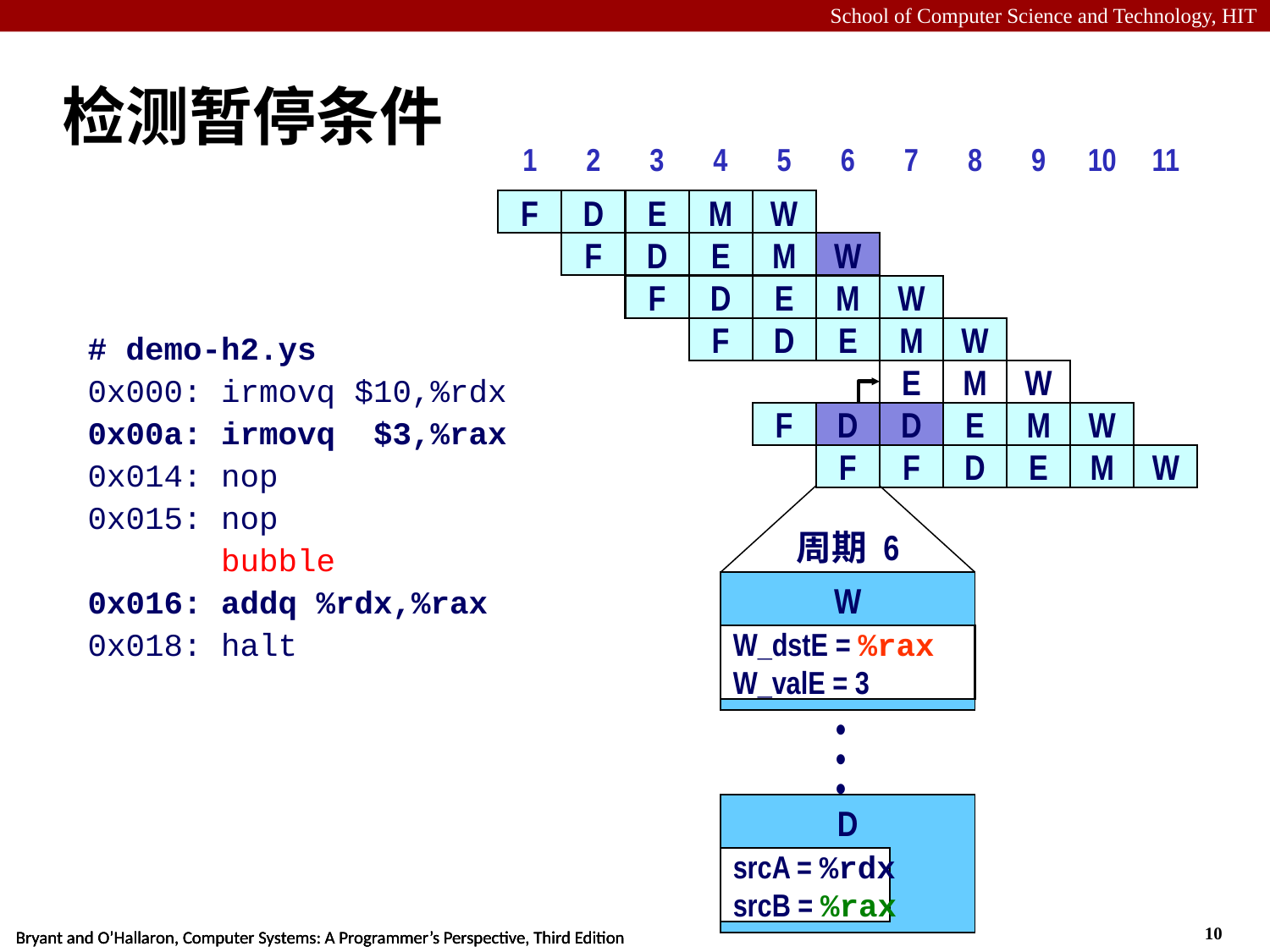

# 检测暂停条件
1
2
3
4
5
6
7
8
9
10
11
F
D
E
M
W
F
D
E
M
W
F
D
E
M
W
F
D
E
M
W
# demo-h2.ys
E
M
W
F
0x000: irmovq $10,%rdx

D
D
E
M
W
0x00a: irmovq  $3,%rax
F
F
D
E
M
W
0x014: nop

0x015: nop
周期 6
W
W_dstE = %rax
W_valE = 3
•
•
•
D
srcA = %rdx
srcB = %rax
       bubble
0x016: addq %rdx,%rax
0x018: halt